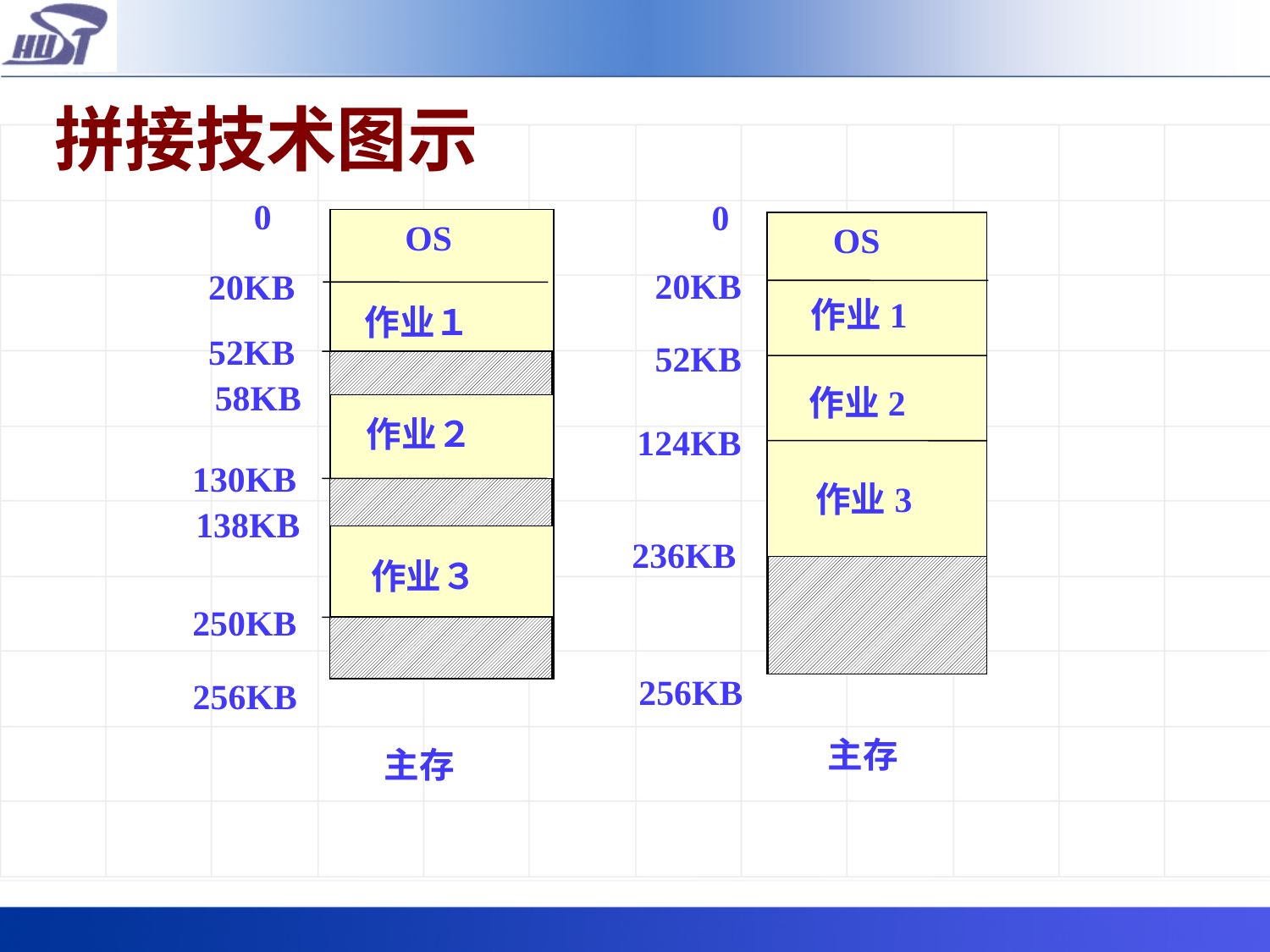

拼接技术图示
  0
  0
      OS

20KB

作业1
52KB

作业2
124KB

作业3
236KB

256KB
主存
       OS

20KB

作业１
52KB

58KB
作业２
130KB

138KB
作业３
250KB

256KB
主存
# 68